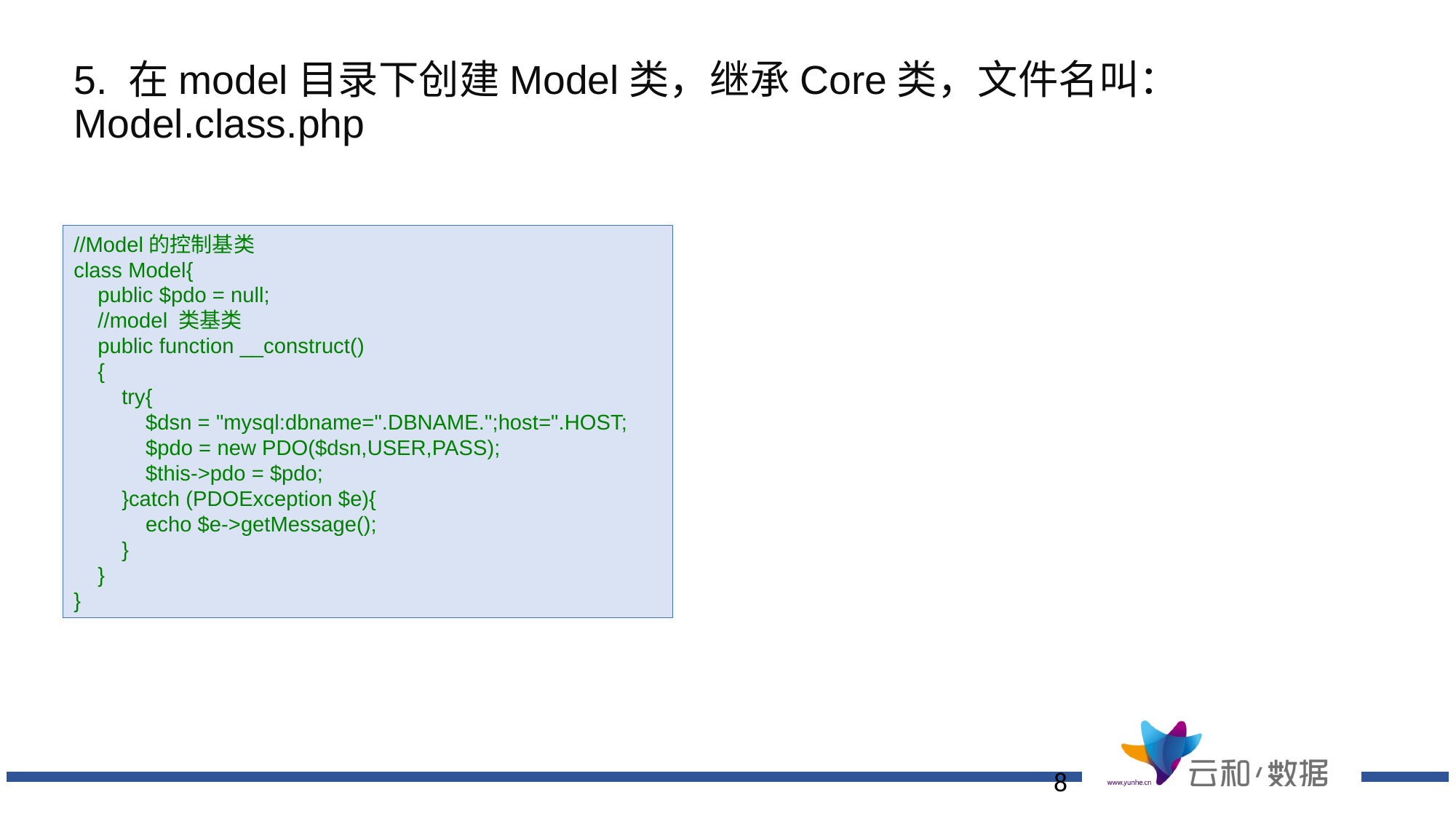

5. 在model目录下创建Model类，继承Core类，文件名叫：Model.class.php

//Model的控制基类
class Model{
    public $pdo = null;
    //model 类基类
    public function __construct()
    {
        try{
            $dsn = "mysql:dbname=".DBNAME.";host=".HOST;
            $pdo = new PDO($dsn,USER,PASS);
            $this->pdo = $pdo;
        }catch (PDOException $e){
            echo $e->getMessage();
        }
    }
}
8